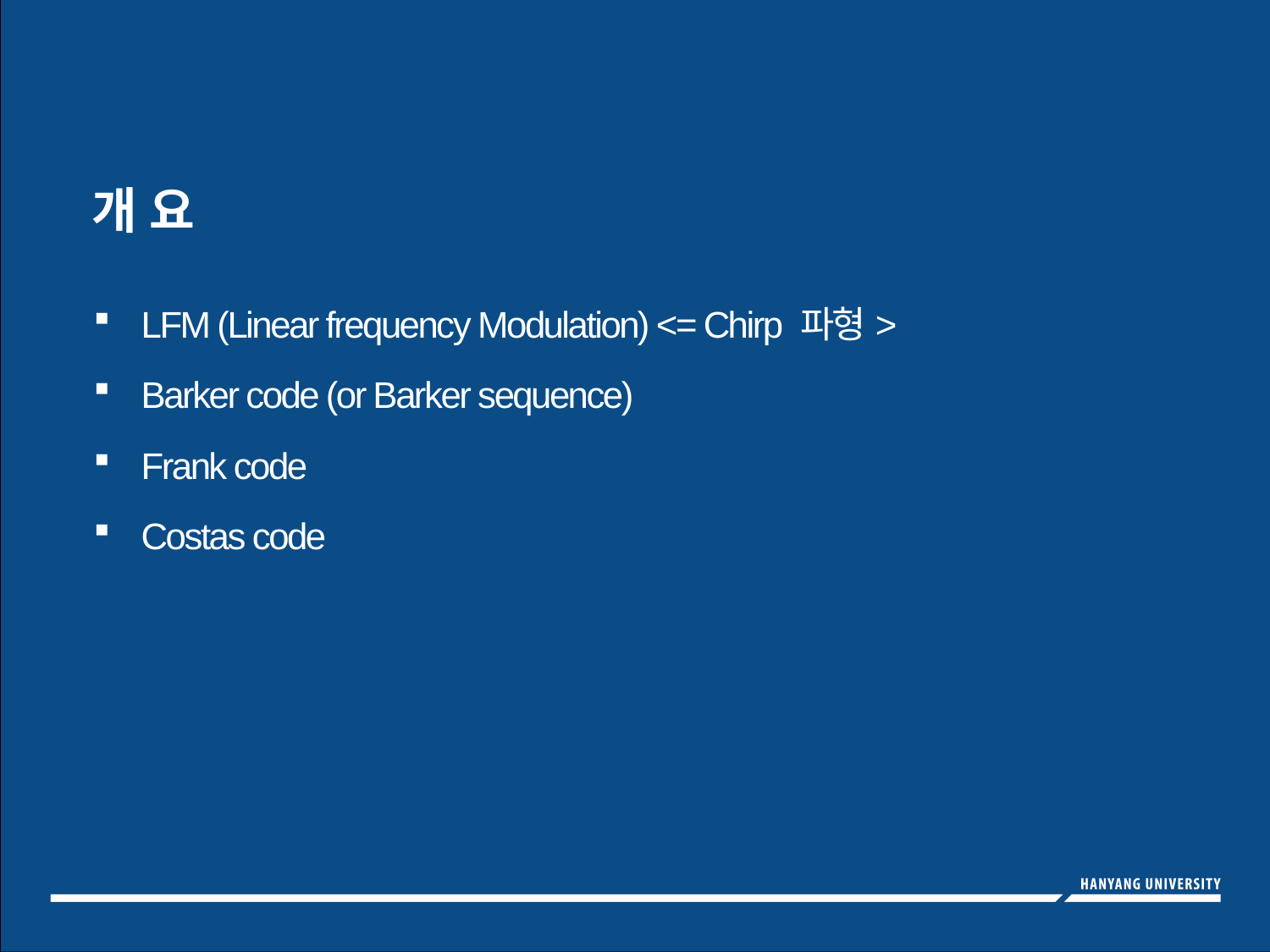

개 요
LFM (Linear frequency Modulation) <= Chirp 파형>
Barker code (or Barker sequence)
Frank code
Costas code